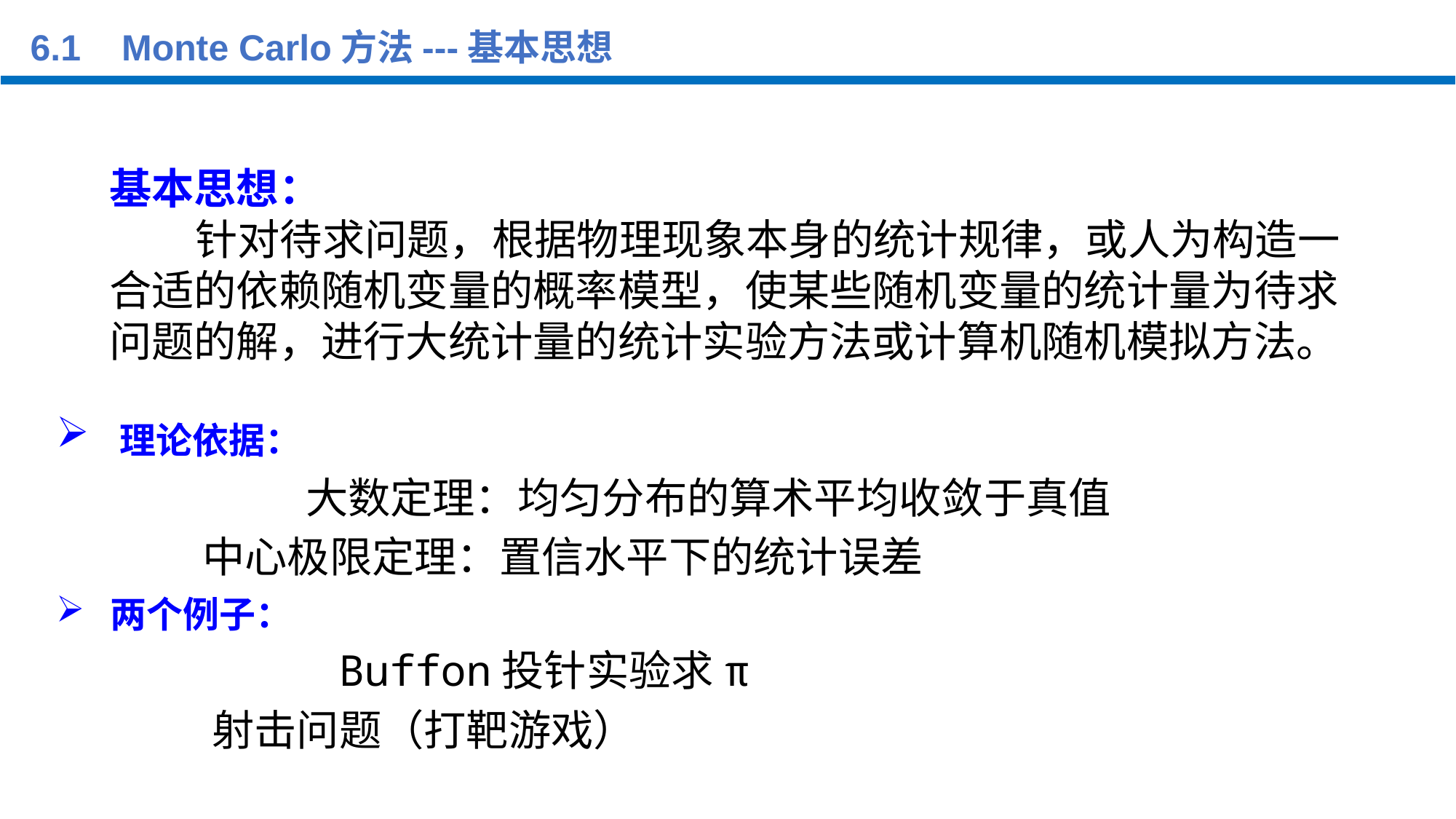

6.1    Monte Carlo方法---基本思想

基本思想：
     　针对待求问题，根据物理现象本身的统计规律，或人为构造一合适的依赖随机变量的概率模型，使某些随机变量的统计量为待求问题的解，进行大统计量的统计实验方法或计算机随机模拟方法。
  理论依据：
　                          大数定理：均匀分布的算术平均收敛于真值
　           中心极限定理：置信水平下的统计误差
  两个例子：
　                             Buffon投针实验求π
　            射击问题（打靶游戏）